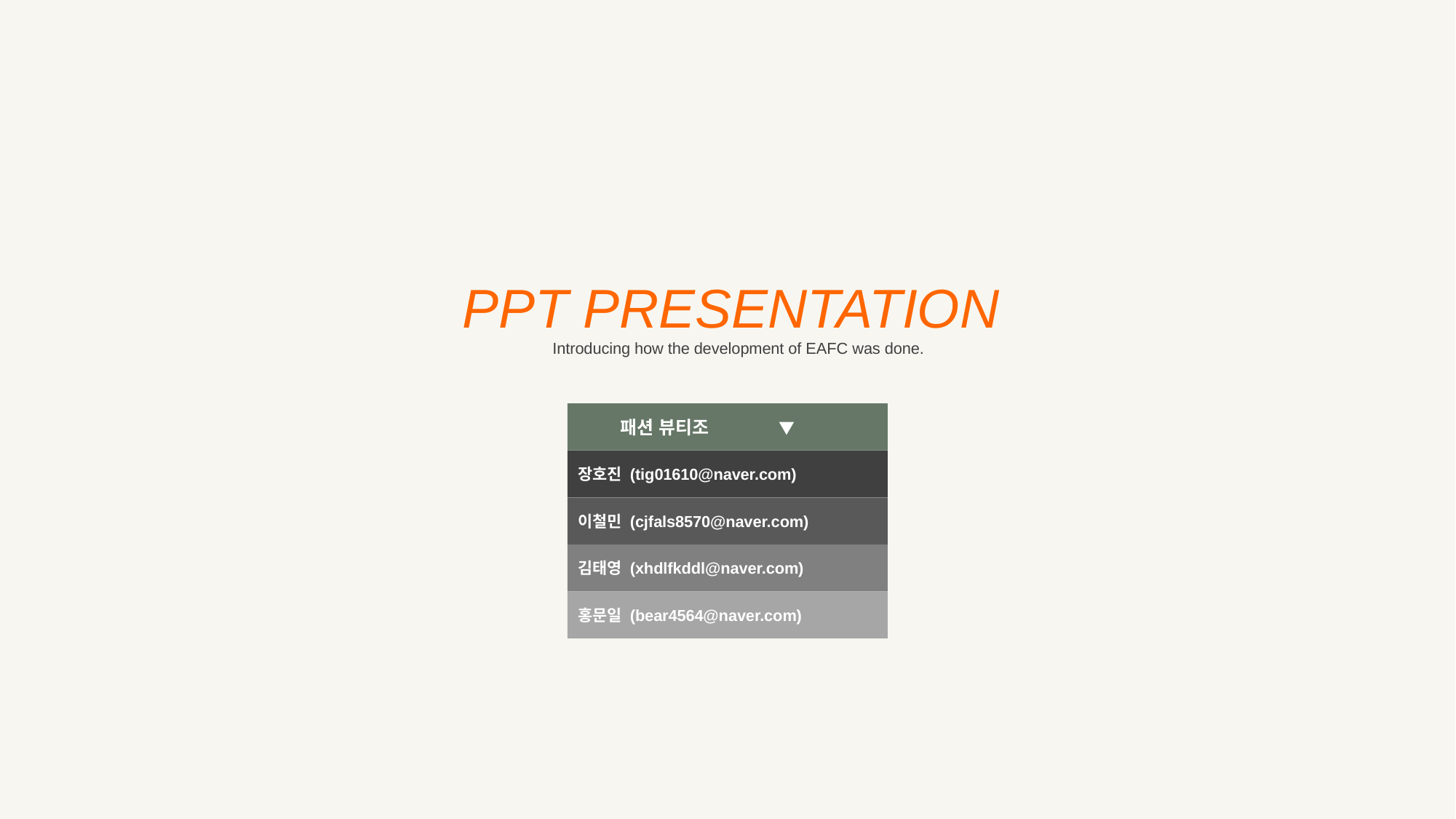

PPT PRESENTATION
Introducing how the development of EAFC was done.
         패션 뷰티조                ▼
장호진 (tig01610@naver.com)
이철민 (cjfals8570@naver.com)
김태영 (xhdlfkddl@naver.com)
홍문일 (bear4564@naver.com)